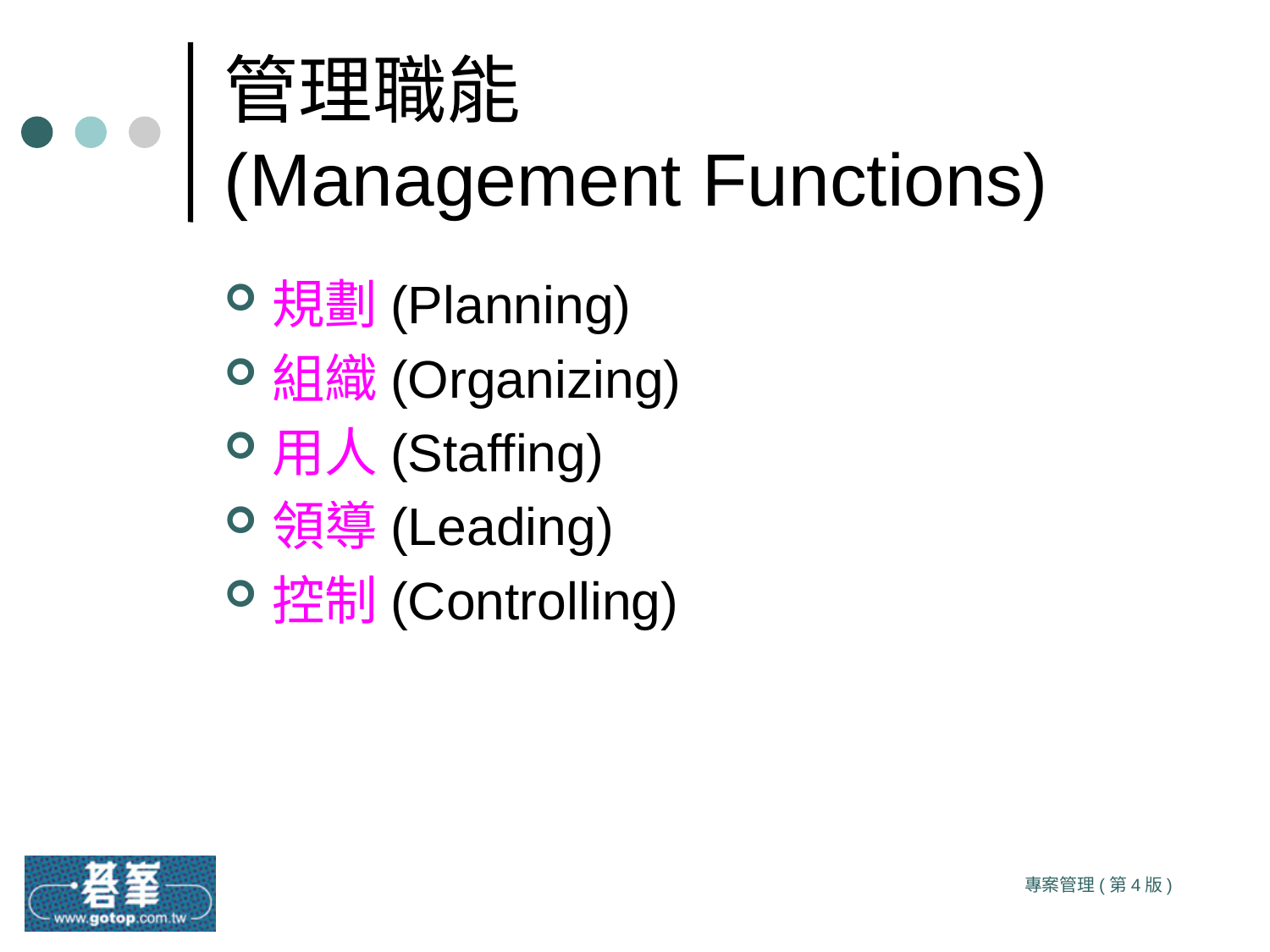

# 管理職能 (Management Functions)
規劃(Planning)
組織(Organizing)
用人(Staffing)
領導(Leading)
控制(Controlling)
專案管理(第4版)